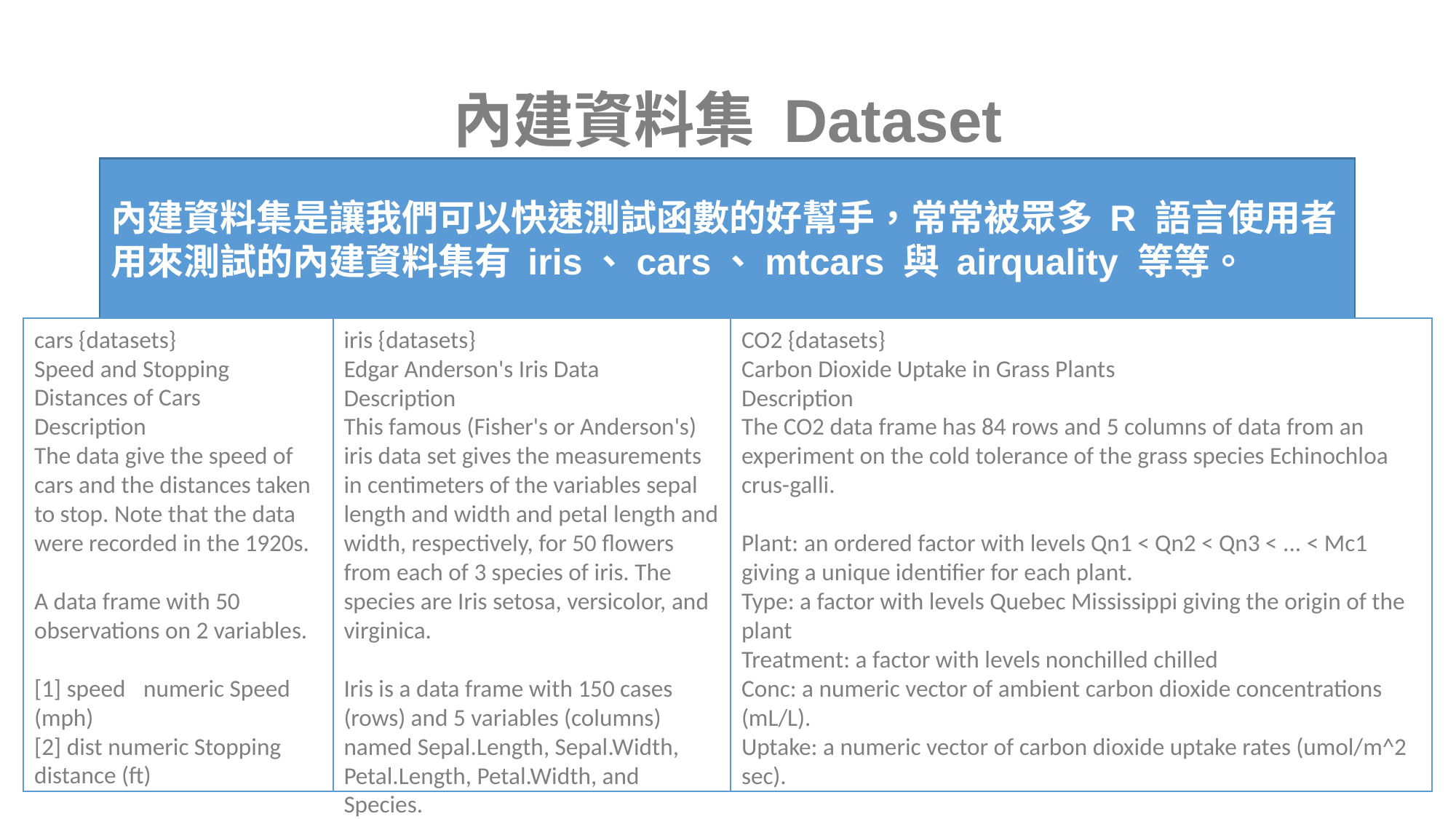

# 內建資料集 Dataset
內建資料集是讓我們可以快速測試函數的好幫手，常常被眾多 R 語言使用者用來測試的內建資料集有 iris、cars、mtcars 與 airquality 等等。
cars {datasets}
Speed and Stopping Distances of Cars
Description
The data give the speed of cars and the distances taken to stop. Note that the data were recorded in the 1920s.

A data frame with 50 observations on 2 variables.

[1] speed	numeric Speed (mph)
[2] dist numeric Stopping distance (ft)

iris {datasets}
Edgar Anderson's Iris Data
Description
This famous (Fisher's or Anderson's) iris data set gives the measurements in centimeters of the variables sepal length and width and petal length and width, respectively, for 50 flowers from each of 3 species of iris. The species are Iris setosa, versicolor, and virginica.

Iris is a data frame with 150 cases (rows) and 5 variables (columns) named Sepal.Length, Sepal.Width, Petal.Length, Petal.Width, and Species.
CO2 {datasets}
Carbon Dioxide Uptake in Grass Plants
Description
The CO2 data frame has 84 rows and 5 columns of data from an experiment on the cold tolerance of the grass species Echinochloa crus-galli.

Plant: an ordered factor with levels Qn1 < Qn2 < Qn3 < ... < Mc1 giving a unique identifier for each plant.
Type: a factor with levels Quebec Mississippi giving the origin of the plant
Treatment: a factor with levels nonchilled chilled
Conc: a numeric vector of ambient carbon dioxide concentrations (mL/L).
Uptake: a numeric vector of carbon dioxide uptake rates (umol/m^2 sec).
5